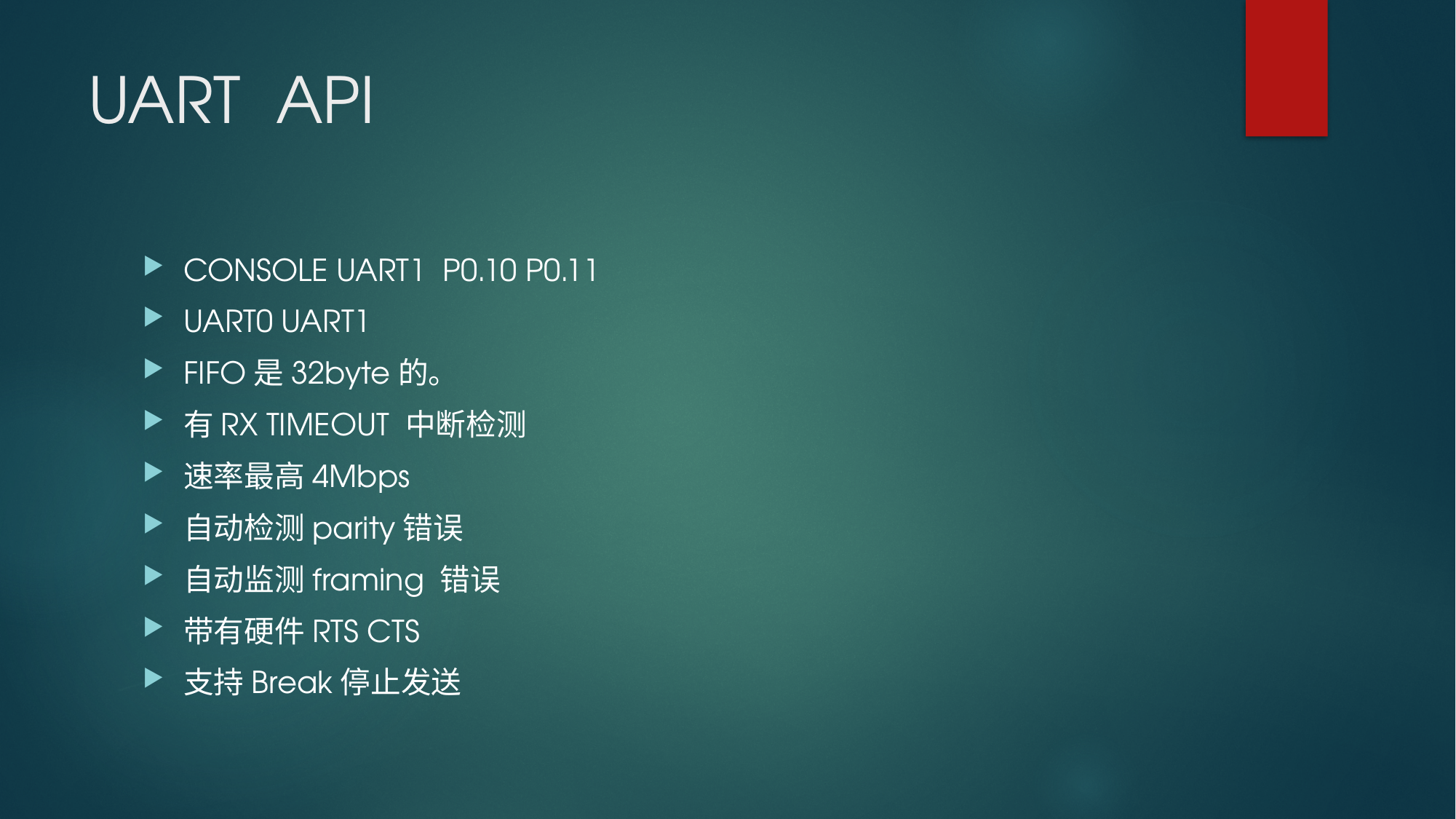

# UART  API
CONSOLE UART1  P0.10 P0.11
UART0 UART1
FIFO是32byte的。
有RX TIMEOUT 中断检测
速率最高4Mbps
自动检测parity错误
自动监测framing 错误
带有硬件RTS CTS
支持Break停止发送